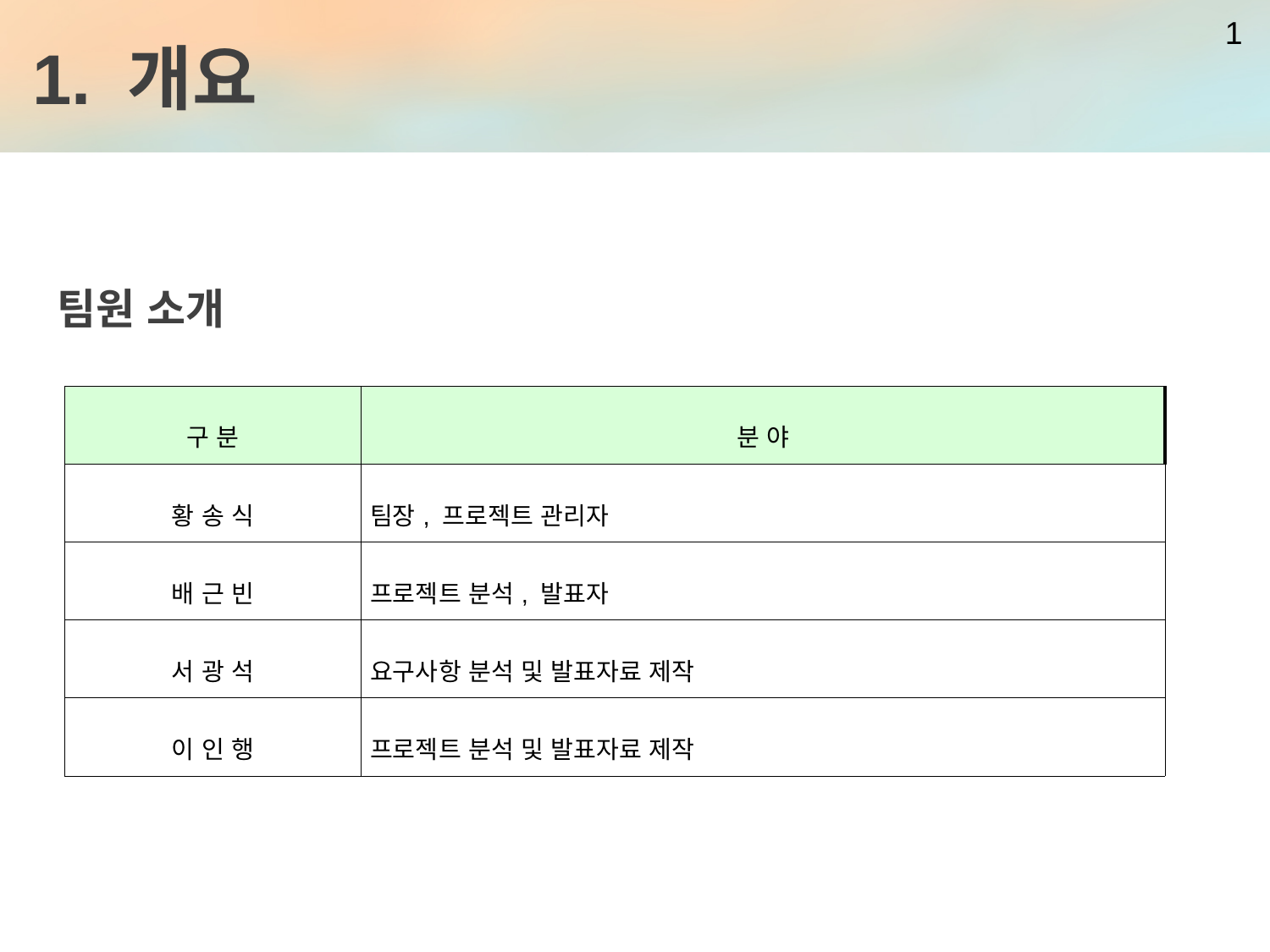

# 1. 개요
1
팀원 소개
| 구 분 | 분 야 |
| --- | --- |
| 황 송 식 | 팀장, 프로젝트 관리자 |
| 배 근 빈 | 프로젝트 분석, 발표자 |
| 서 광 석 | 요구사항 분석 및 발표자료 제작 |
| 이 인 행 | 프로젝트 분석 및 발표자료 제작 |